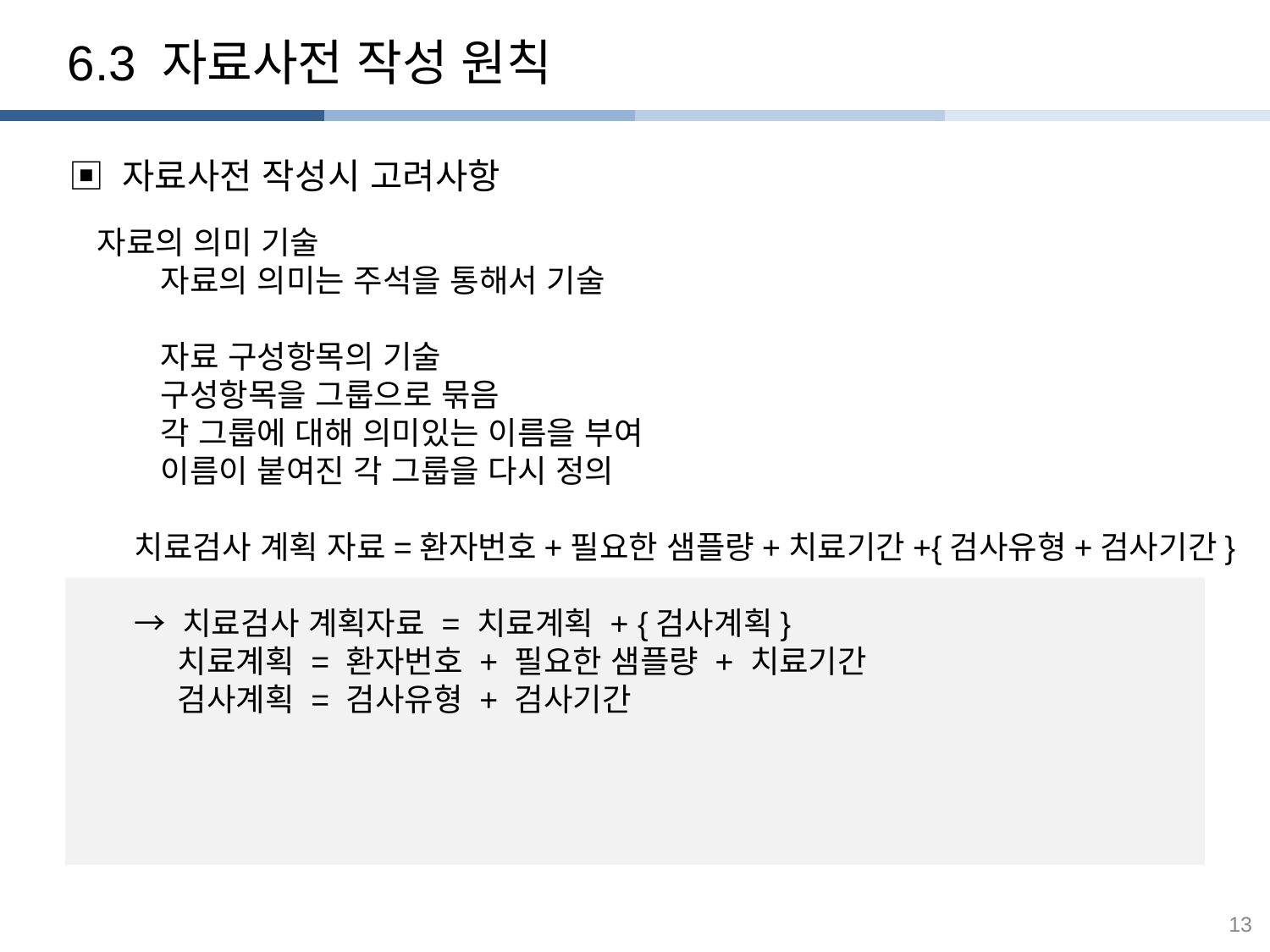

6.3 자료사전 작성 원칙
▣ 자료사전 작성시 고려사항

자료의 의미 기술
자료의 의미는 주석을 통해서 기술

자료 구성항목의 기술
구성항목을 그룹으로 묶음
각 그룹에 대해 의미있는 이름을 부여
이름이 붙여진 각 그룹을 다시 정의

치료검사 계획 자료=환자번호+필요한 샘플량+치료기간+{검사유형+검사기간}

→ 치료검사 계획자료 = 치료계획 + {검사계획}
    치료계획 = 환자번호 + 필요한 샘플량 + 치료기간
    검사계획 = 검사유형 + 검사기간

13